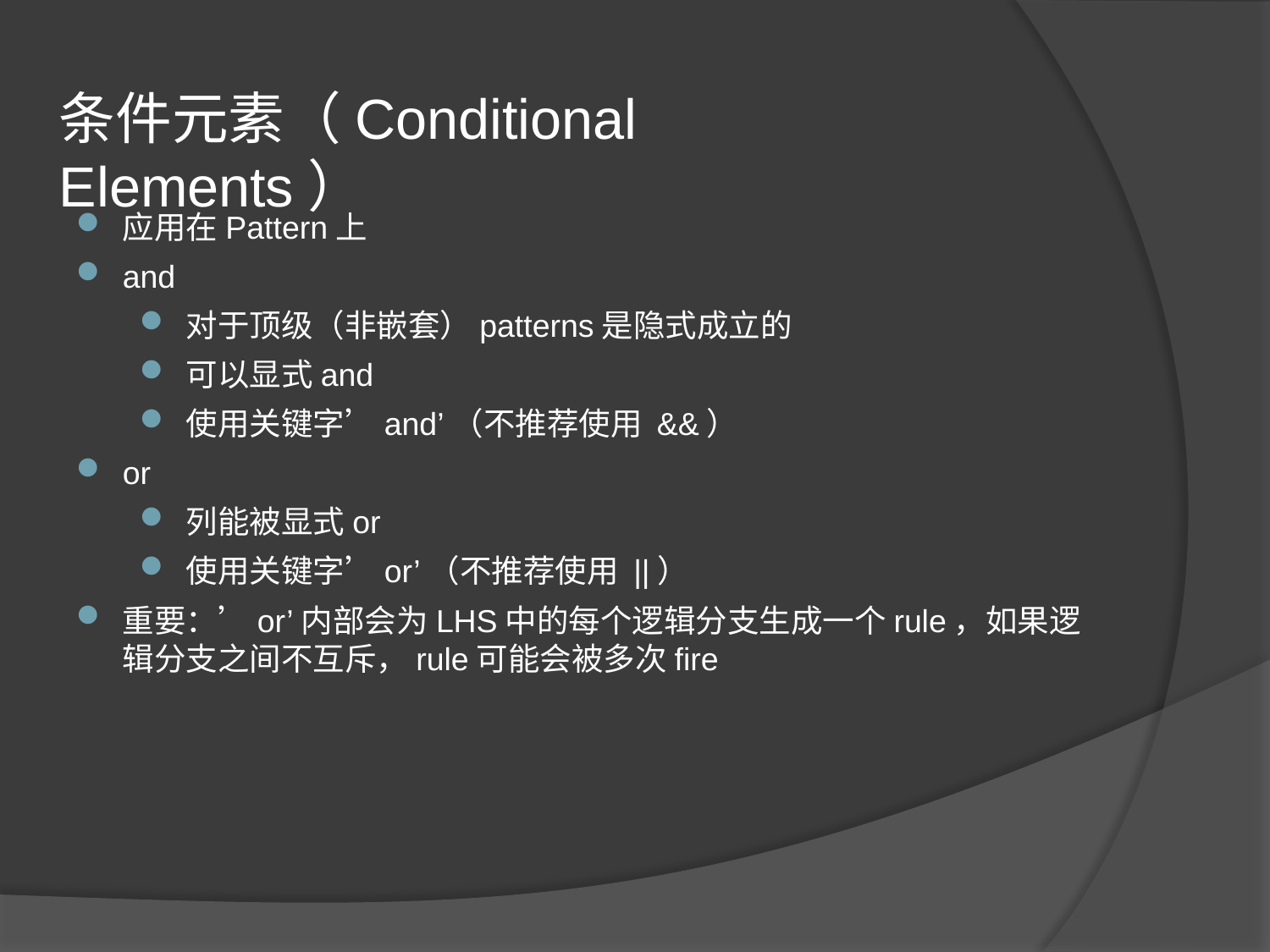

# 条件元素（Conditional Elements）
应用在Pattern上
and
对于顶级（非嵌套）patterns是隐式成立的
可以显式and
使用关键字’and’（不推荐使用 &&）
or
列能被显式or
使用关键字’or’（不推荐使用 ||）
重要：’or’内部会为LHS中的每个逻辑分支生成一个rule，如果逻辑分支之间不互斥，rule可能会被多次fire